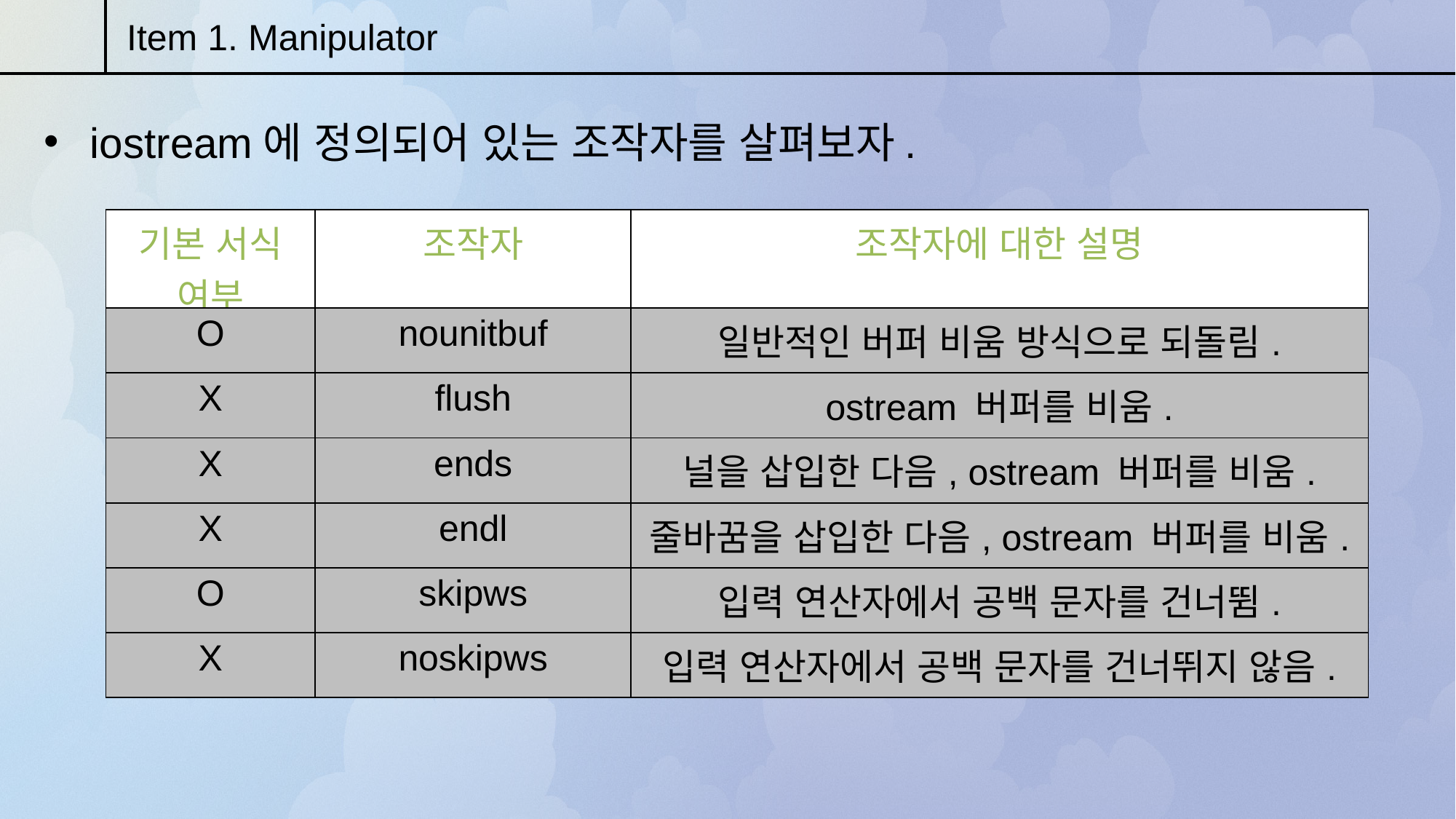

Item 1. Manipulator
 iostream에 정의되어 있는 조작자를 살펴보자.
| 기본 서식 여부 | 조작자 | 조작자에 대한 설명 |
| --- | --- | --- |
| O | nounitbuf | 일반적인 버퍼 비움 방식으로 되돌림. |
| X | flush | ostream 버퍼를 비움. |
| X | ends | 널을 삽입한 다음, ostream 버퍼를 비움. |
| X | endl | 줄바꿈을 삽입한 다음, ostream 버퍼를 비움. |
| O | skipws | 입력 연산자에서 공백 문자를 건너뜀. |
| X | noskipws | 입력 연산자에서 공백 문자를 건너뛰지 않음. |